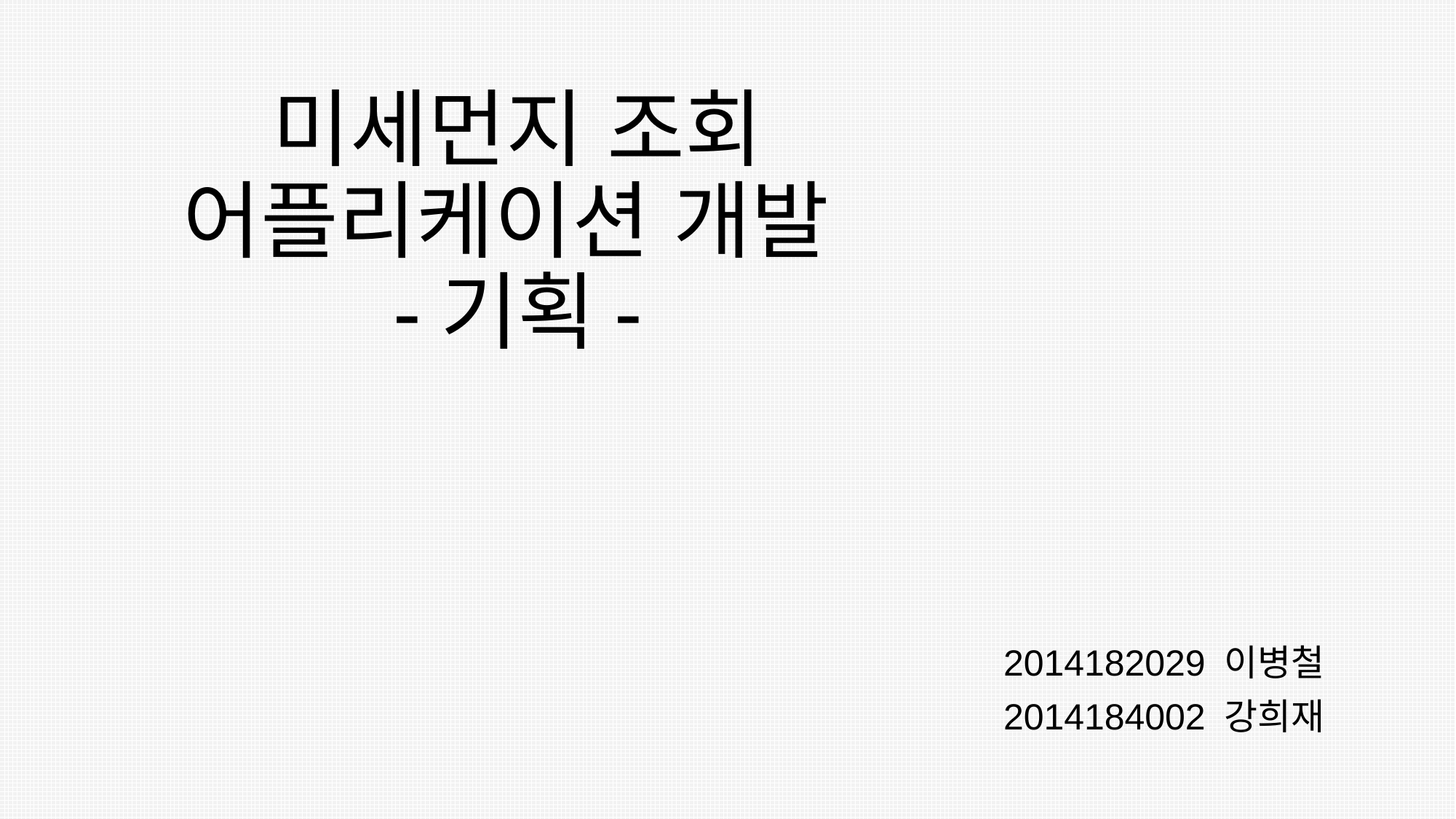

# 미세먼지 조회 어플리케이션 개발 -기획-
2014182029 이병철
2014184002 강희재